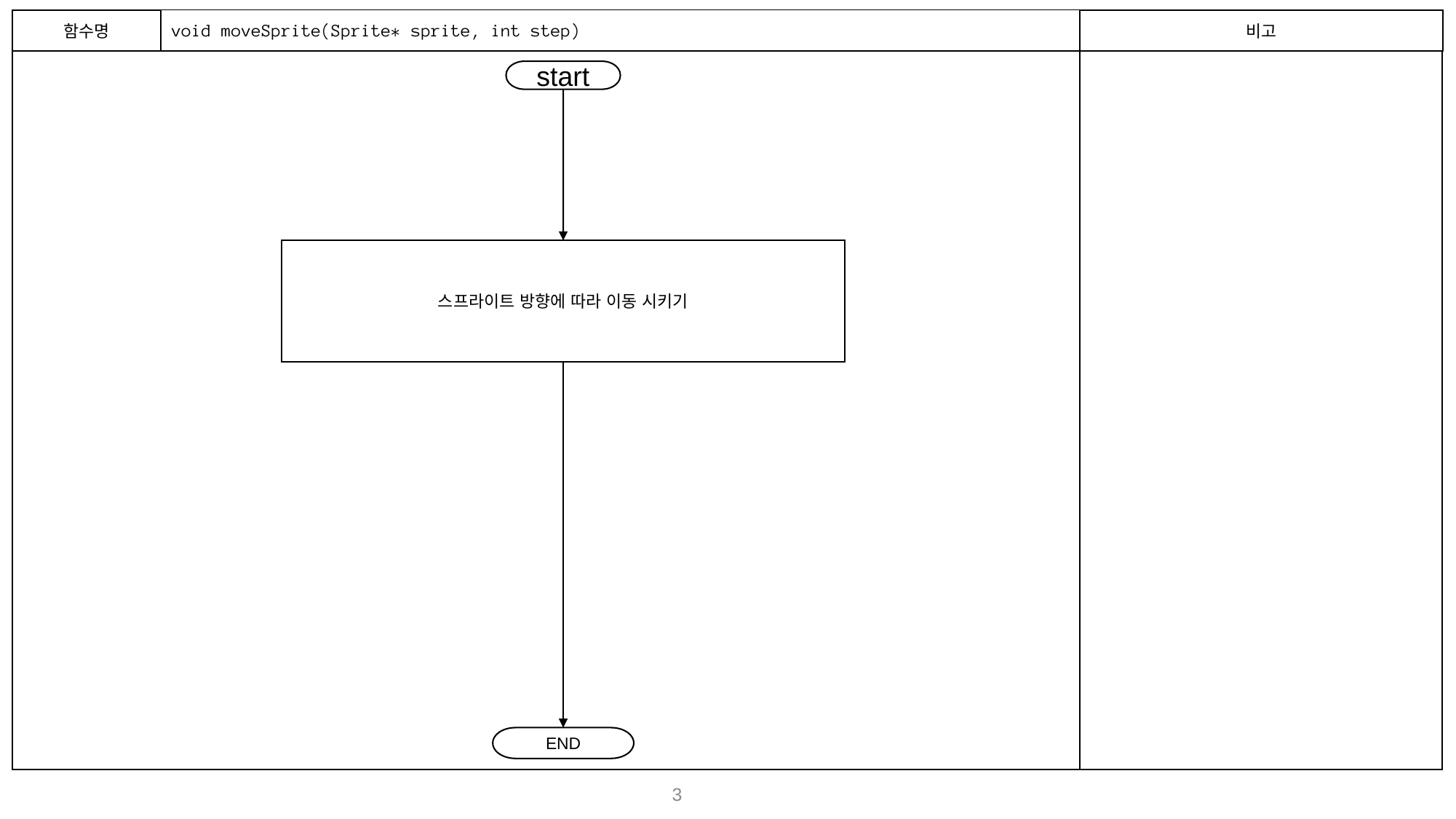

함수명
# void moveSprite(Sprite* sprite, int step)
비고

start
스프라이트 방향에 따라 이동 시키기
END
3